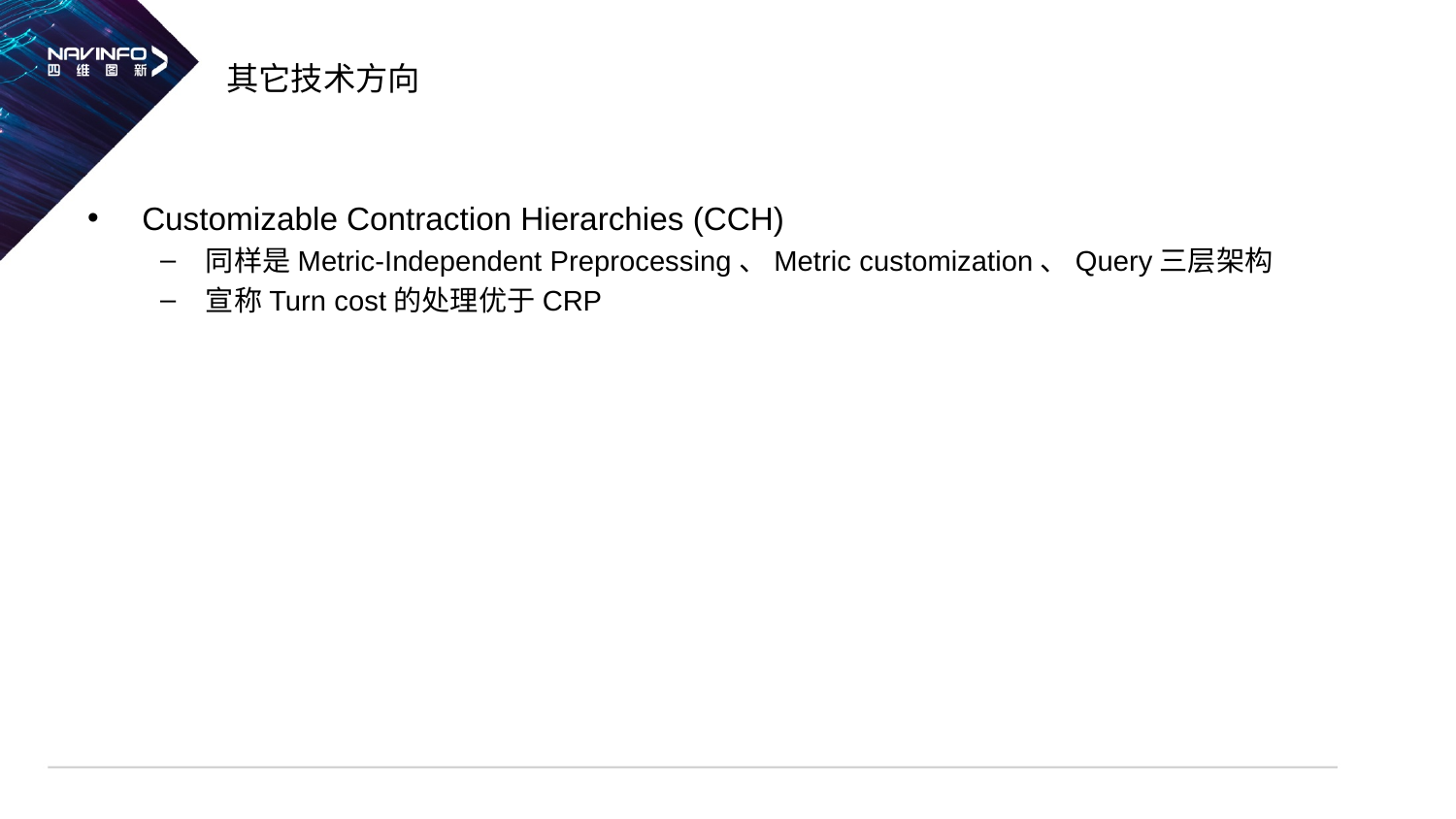

# 其它技术方向
Customizable Contraction Hierarchies (CCH)
同样是Metric-Independent Preprocessing、Metric customization、Query三层架构
宣称Turn cost的处理优于CRP